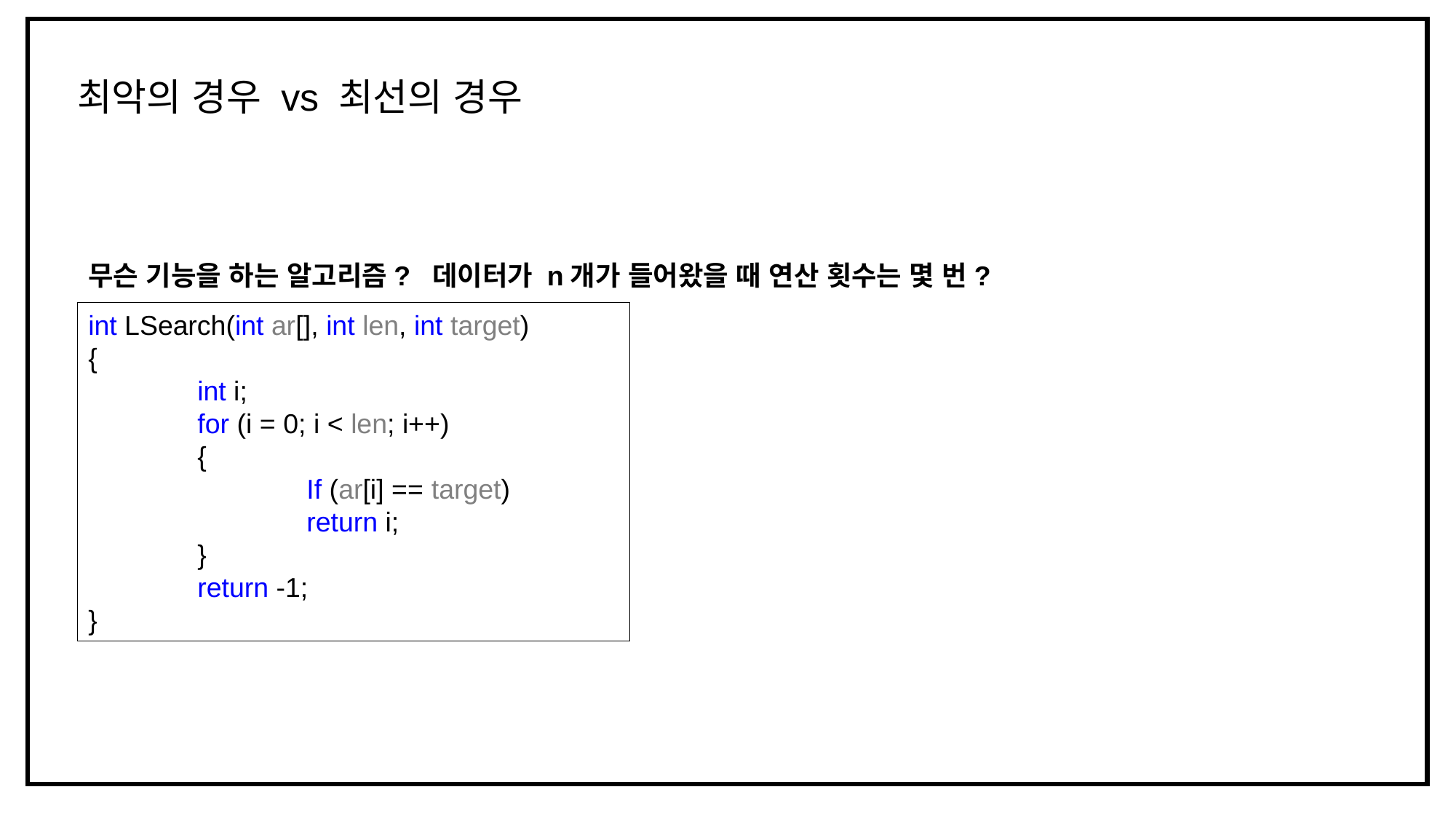

최악의 경우 vs 최선의 경우
무슨 기능을 하는 알고리즘?  데이터가 n개가 들어왔을 때 연산 횟수는 몇 번?
int LSearch(int ar[], int len, int target)
{
	int i;
	for (i = 0; i < len; i++)
	{
		If (ar[i] == target)
		return i;
	}
	return -1;
}